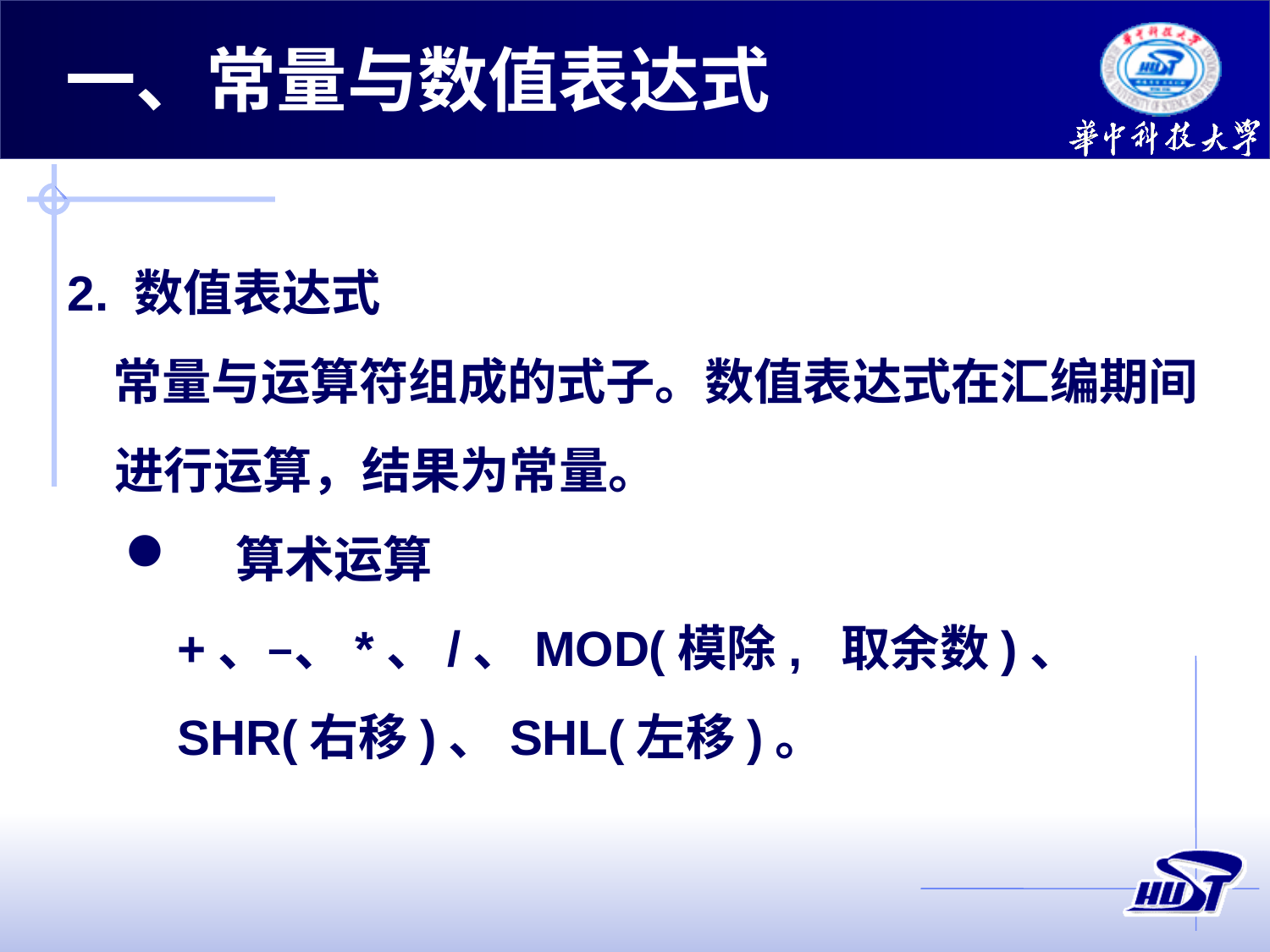

一、常量与数值表达式
2. 数值表达式
   常量与运算符组成的式子。数值表达式在汇编期间进行运算，结果为常量。
    算术运算
        +、–、*、/、MOD(模除,  取余数)、
        SHR(右移)、SHL(左移)。